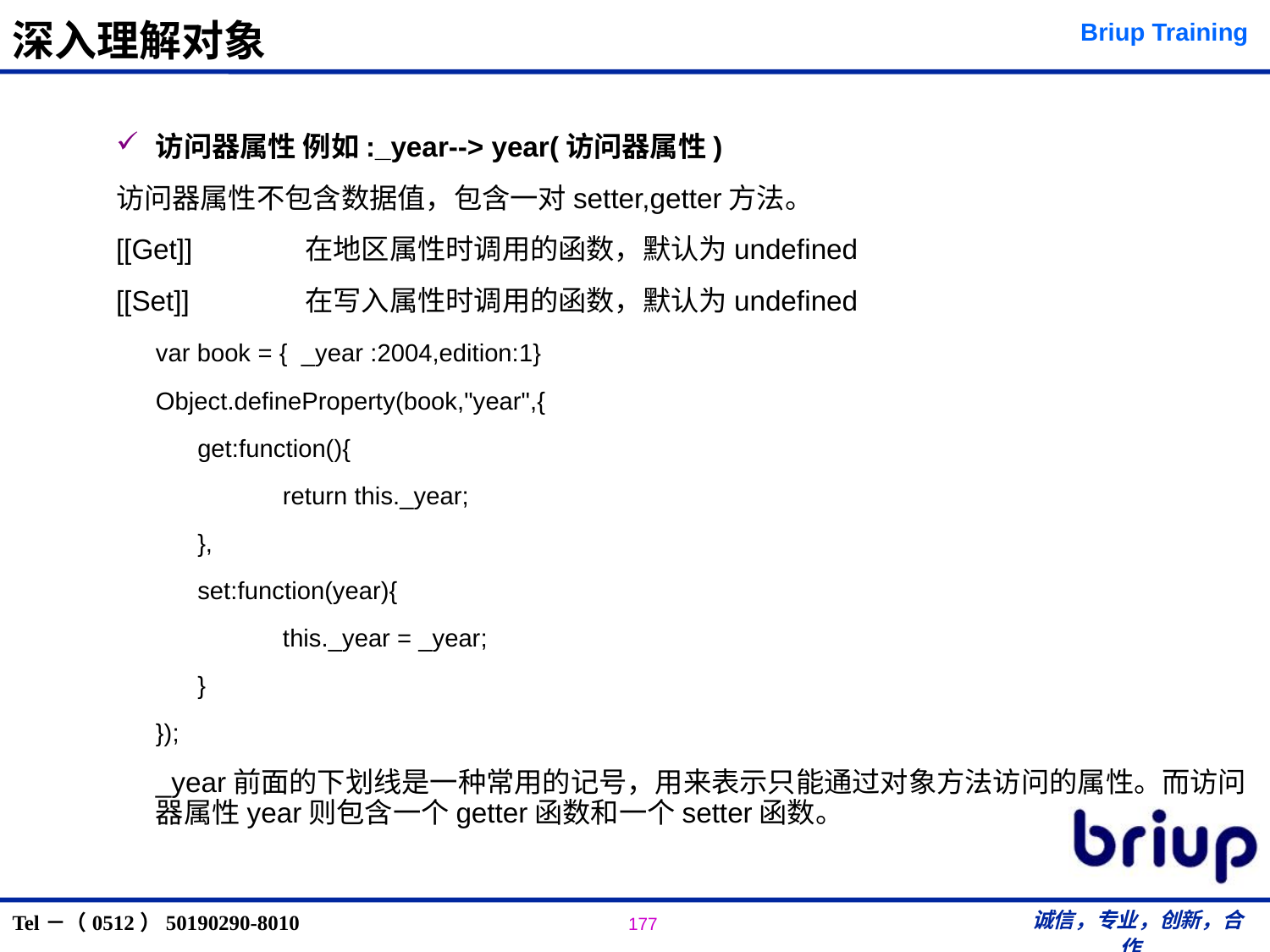

# 深入理解对象

访问器属性 例如:_year--> year(访问器属性)
访问器属性不包含数据值，包含一对setter,getter方法。
[[Get]]	  在地区属性时调用的函数，默认为undefined
[[Set]]	  在写入属性时调用的函数，默认为undefined
	var book = {  _year :2004,edition:1}
	Object.defineProperty(book,"year",{
	      get:function(){
		return this._year;
	      },
	      set:function(year){
		this._year = _year;
	      }
	});
	_year前面的下划线是一种常用的记号，用来表示只能通过对象方法访问的属性。而访问器属性year则包含一个getter函数和一个setter函数。